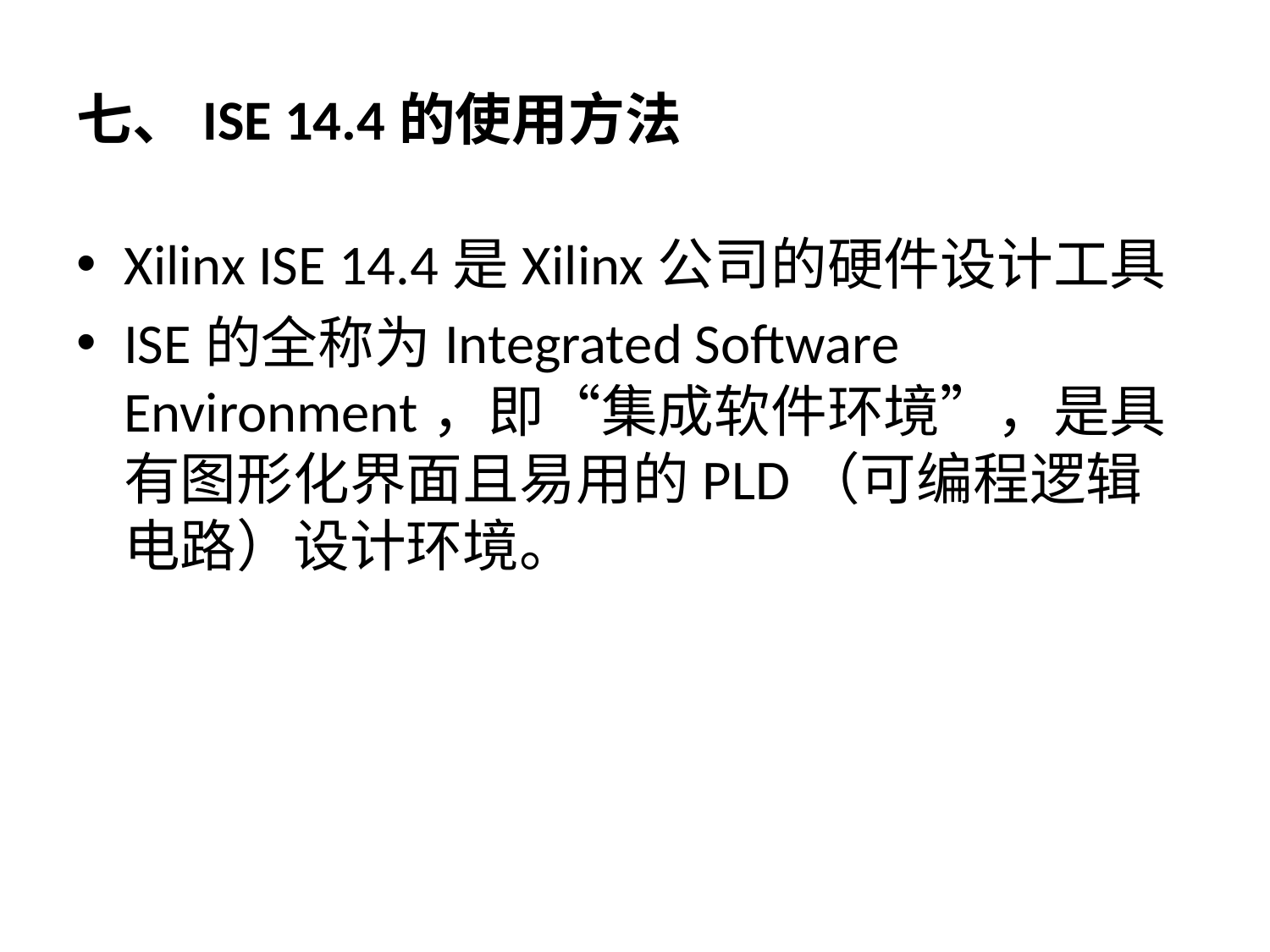

# 七、ISE 14.4的使用方法
Xilinx ISE 14.4是Xilinx公司的硬件设计工具
ISE的全称为Integrated Software Environment，即“集成软件环境”，是具有图形化界面且易用的PLD（可编程逻辑电路）设计环境。